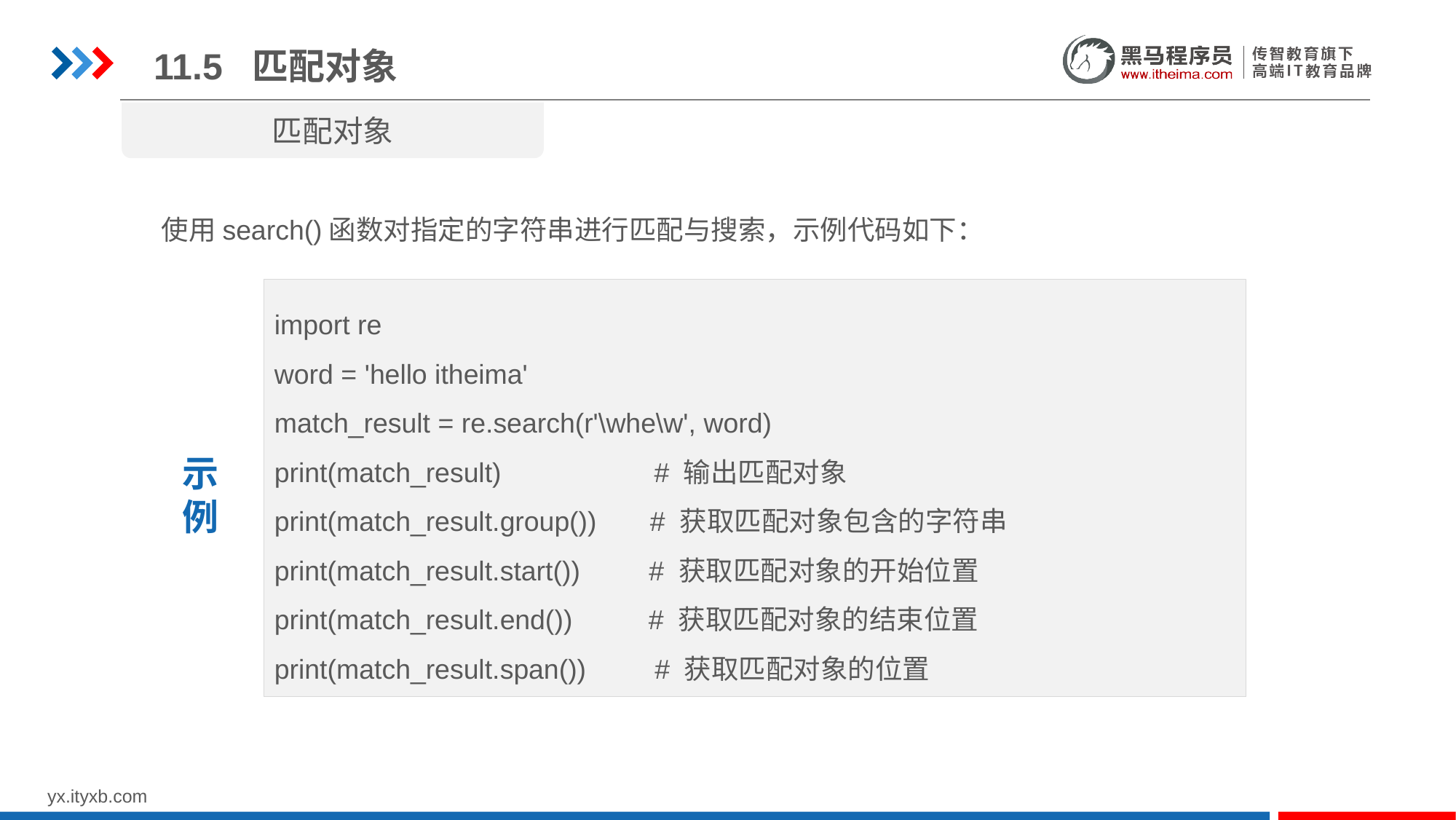

11.5  匹配对象

匹配对象
使用search()函数对指定的字符串进行匹配与搜索，示例代码如下：
import re
word = 'hello itheima'
match_result = re.search(r'\whe\w', word)
print(match_result)                    # 输出匹配对象
print(match_result.group())       # 获取匹配对象包含的字符串
print(match_result.start())         # 获取匹配对象的开始位置
print(match_result.end())          # 获取匹配对象的结束位置
print(match_result.span())         # 获取匹配对象的位置
示
例